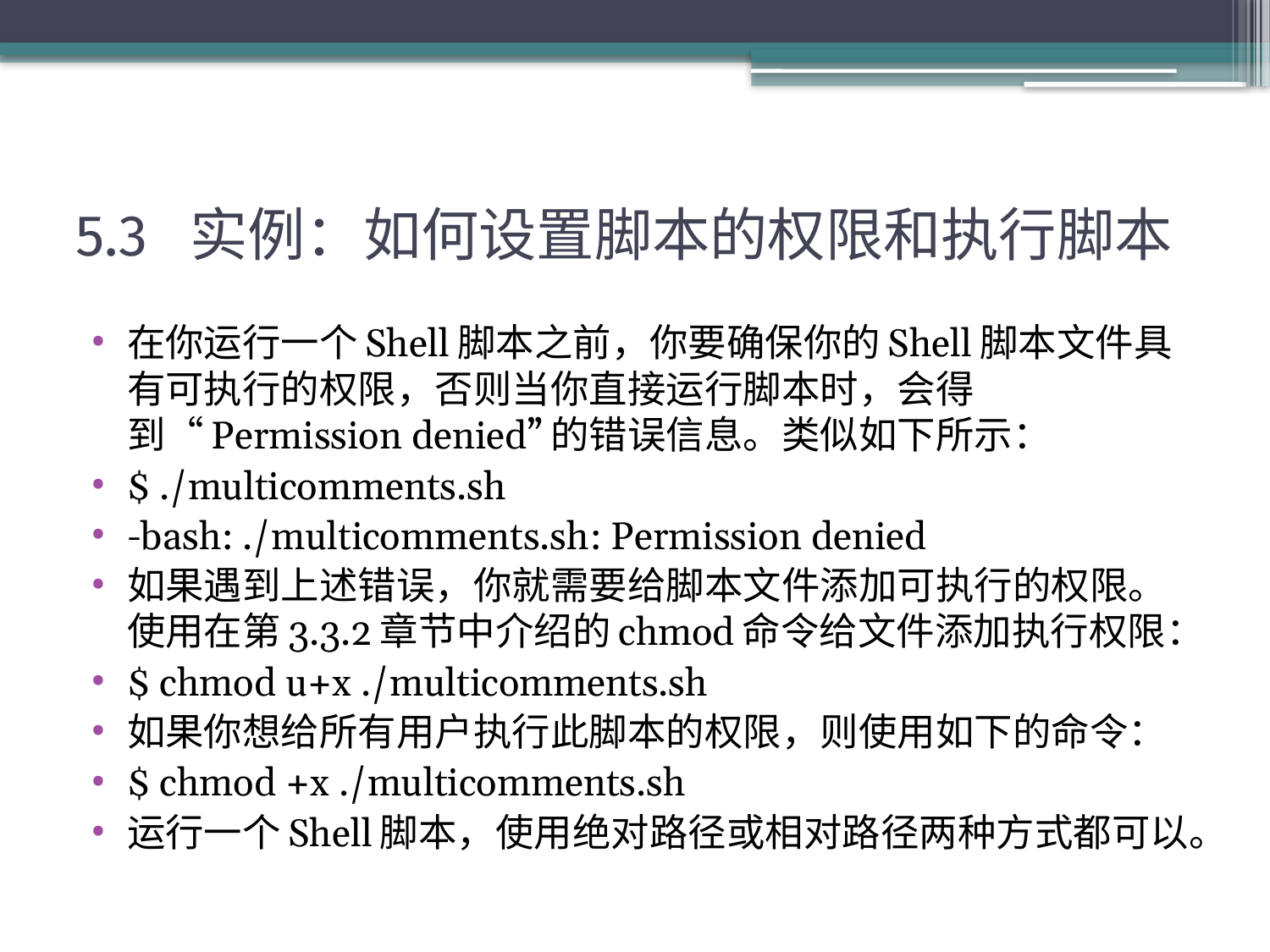

# 5.3  实例：如何设置脚本的权限和执行脚本
在你运行一个Shell脚本之前，你要确保你的Shell脚本文件具有可执行的权限，否则当你直接运行脚本时，会得到“Permission denied”的错误信息。类似如下所示：
$ ./multicomments.sh
-bash: ./multicomments.sh: Permission denied
如果遇到上述错误，你就需要给脚本文件添加可执行的权限。使用在第3.3.2章节中介绍的chmod命令给文件添加执行权限：
$ chmod u+x ./multicomments.sh
如果你想给所有用户执行此脚本的权限，则使用如下的命令：
$ chmod +x ./multicomments.sh
运行一个Shell脚本，使用绝对路径或相对路径两种方式都可以。